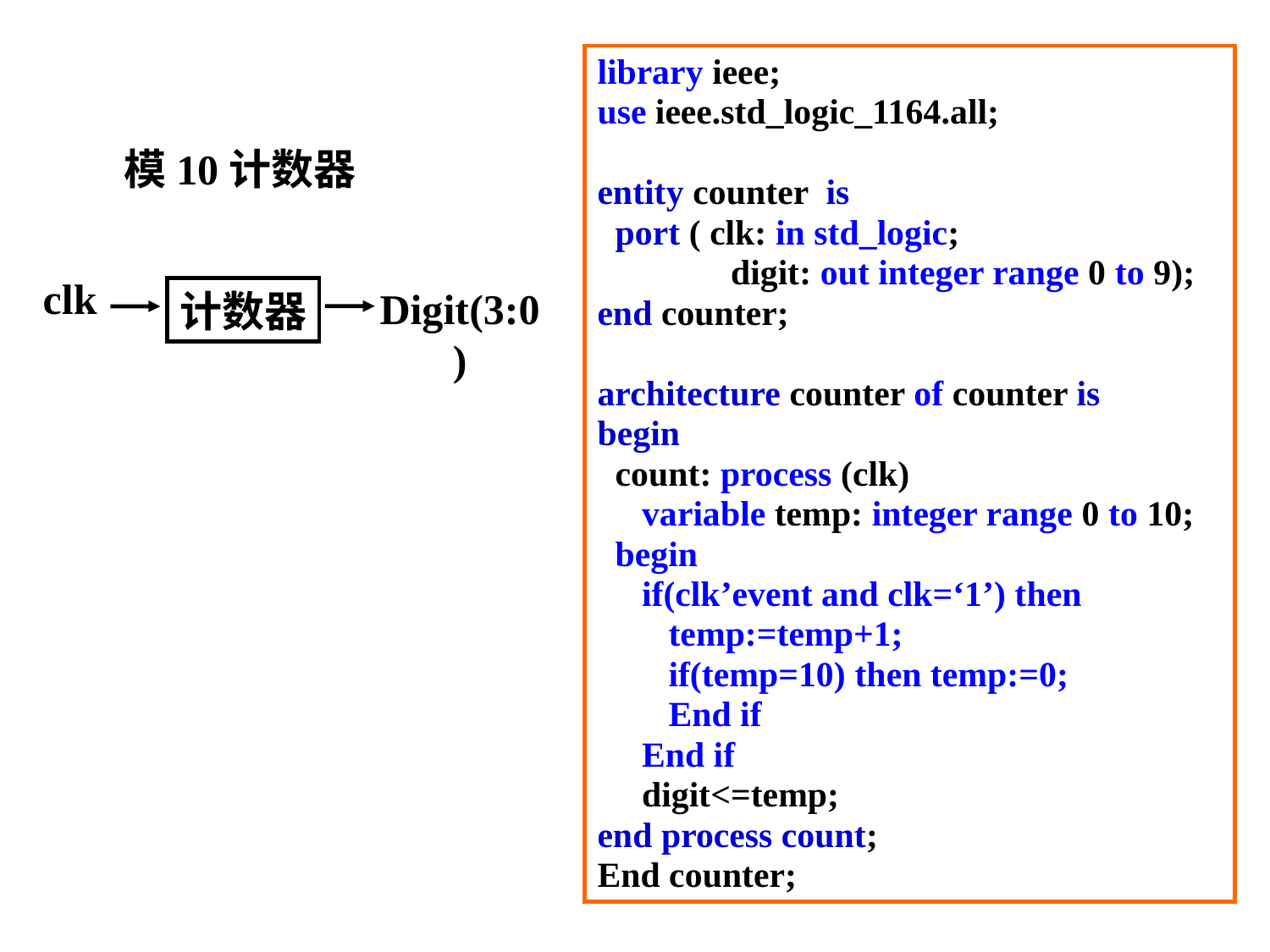

library ieee;
use ieee.std_logic_1164.all;

entity counter  is
  port ( clk: in std_logic;
               digit: out integer range 0 to 9);
end counter;

architecture counter of counter is
begin
  count: process (clk)
     variable temp: integer range 0 to 10;
  begin
     if(clk’event and clk=‘1’) then
        temp:=temp+1;
        if(temp=10) then temp:=0;
        End if
     End if
     digit<=temp;
end process count;
End counter;
模10计数器
clk
计数器
Digit(3:0)